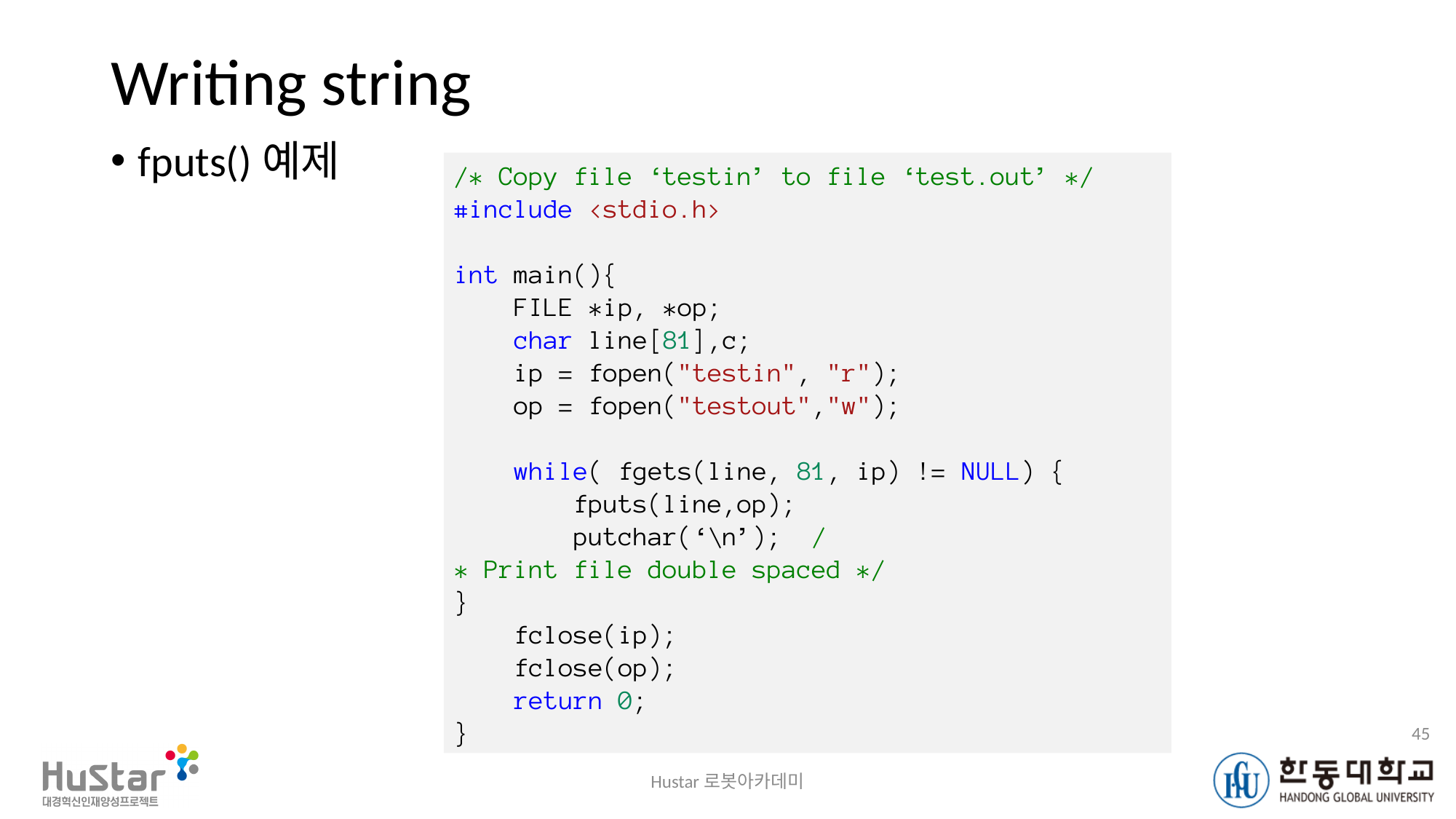

# Writing string
fputs()예제
/* Copy file ‘testin’ to file ‘test.out’ */
#include <stdio.h>
int main(){
    FILE *ip, *op;
    char line[81],c;
    ip = fopen("testin", "r");
    op = fopen("testout","w");
    while( fgets(line, 81, ip) != NULL) {
        fputs(line,op);
        putchar(‘\n’);  /* Print file double spaced */
}
    fclose(ip);
    fclose(op);
    return 0;
}
45
Hustar로봇아카데미